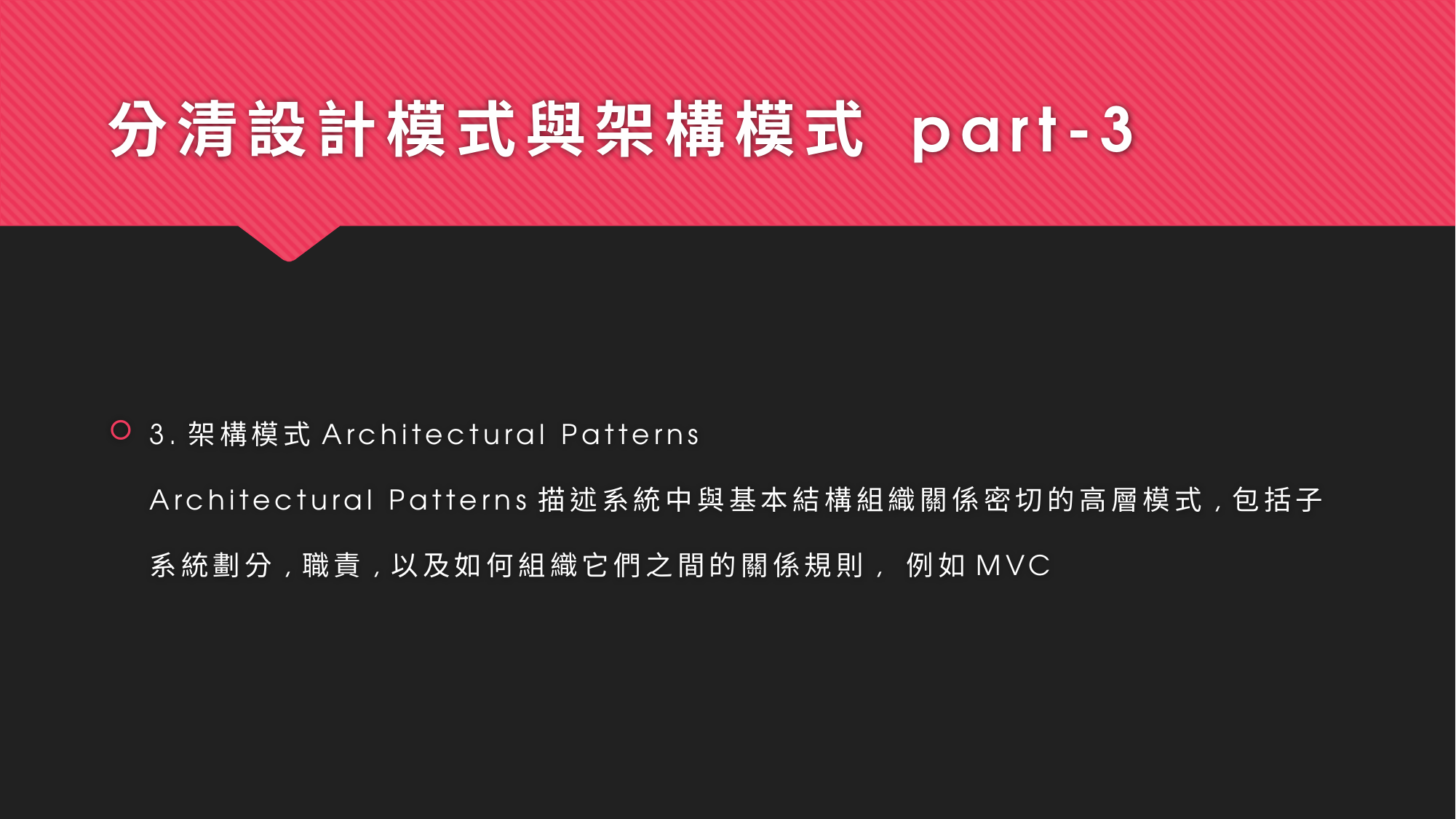

# 分清設計模式與架構模式 part-3
3.架構模式Architectural Patterns
Architectural Patterns描述系統中與基本結構組織關係密切的高層模式,包括子系統劃分,職責,以及如何組織它們之間的關係規則, 例如MVC